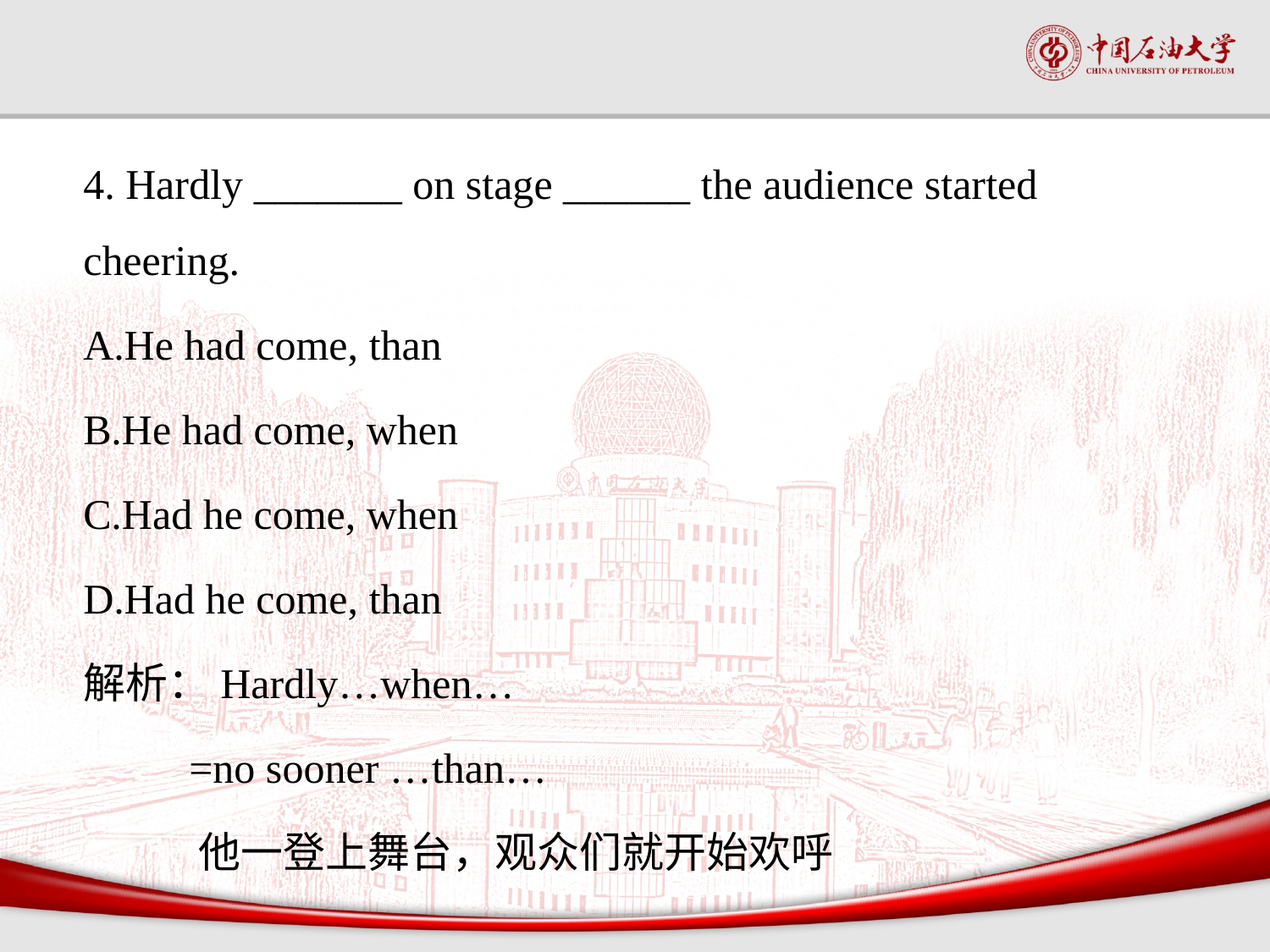

4. Hardly _______ on stage ______ the audience started cheering.
A.He had come, than
B.He had come, when
C.Had he come, when
D.Had he come, than
解析：Hardly…when…
          =no sooner …than…
           他一登上舞台，观众们就开始欢呼